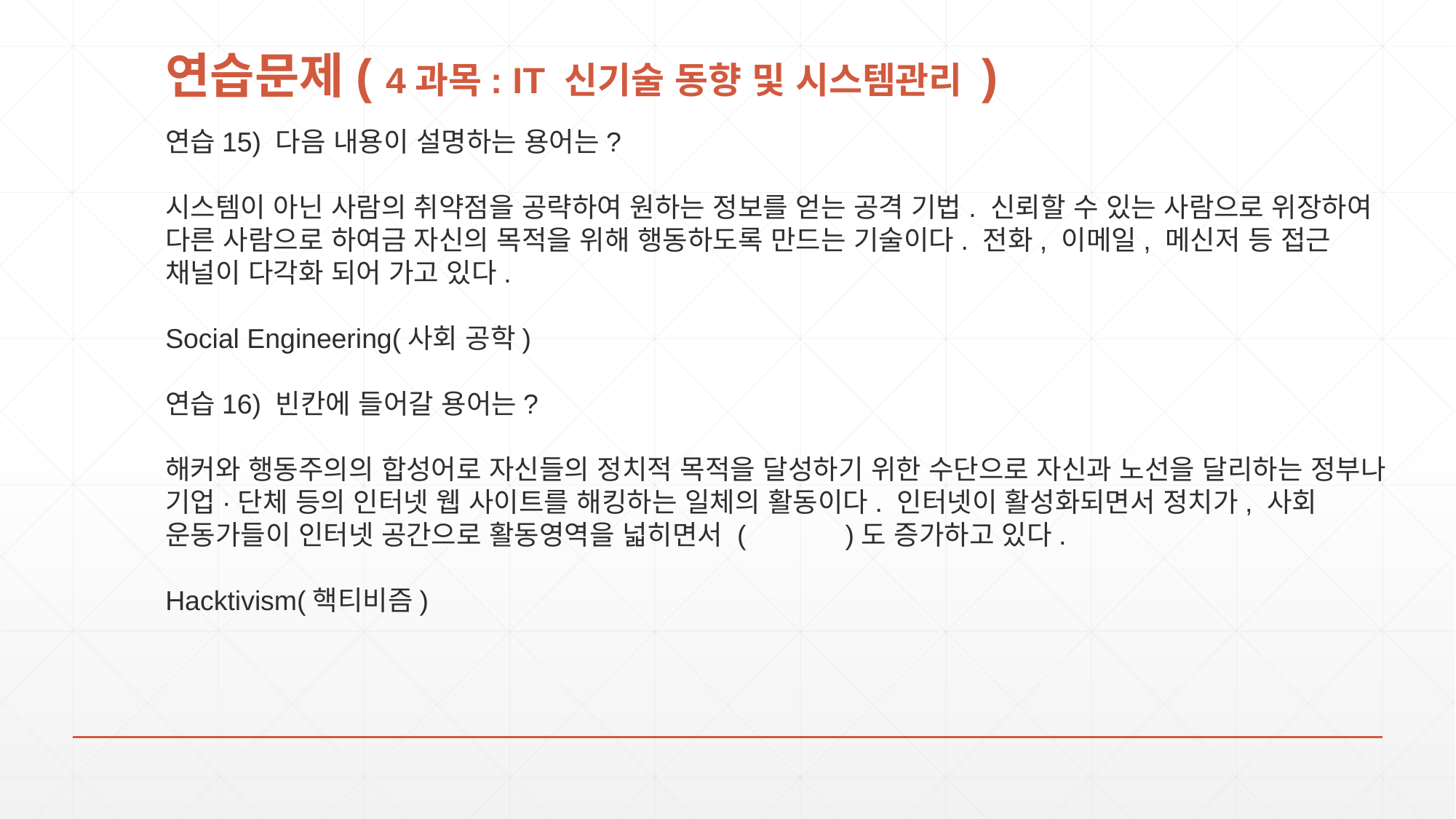

# 연습문제( 4과목: IT 신기술 동향 및 시스템관리 )
연습15) 다음 내용이 설명하는 용어는?

시스템이 아닌 사람의 취약점을 공략하여 원하는 정보를 얻는 공격 기법. 신뢰할 수 있는 사람으로 위장하여 다른 사람으로 하여금 자신의 목적을 위해 행동하도록 만드는 기술이다. 전화, 이메일, 메신저 등 접근 채널이 다각화 되어 가고 있다.

Social Engineering(사회 공학)

연습16) 빈칸에 들어갈 용어는?

해커와 행동주의의 합성어로 자신들의 정치적 목적을 달성하기 위한 수단으로 자신과 노선을 달리하는 정부나 기업·단체 등의 인터넷 웹 사이트를 해킹하는 일체의 활동이다. 인터넷이 활성화되면서 정치가, 사회 운동가들이 인터넷 공간으로 활동영역을 넓히면서 (             )도 증가하고 있다.

Hacktivism(핵티비즘)